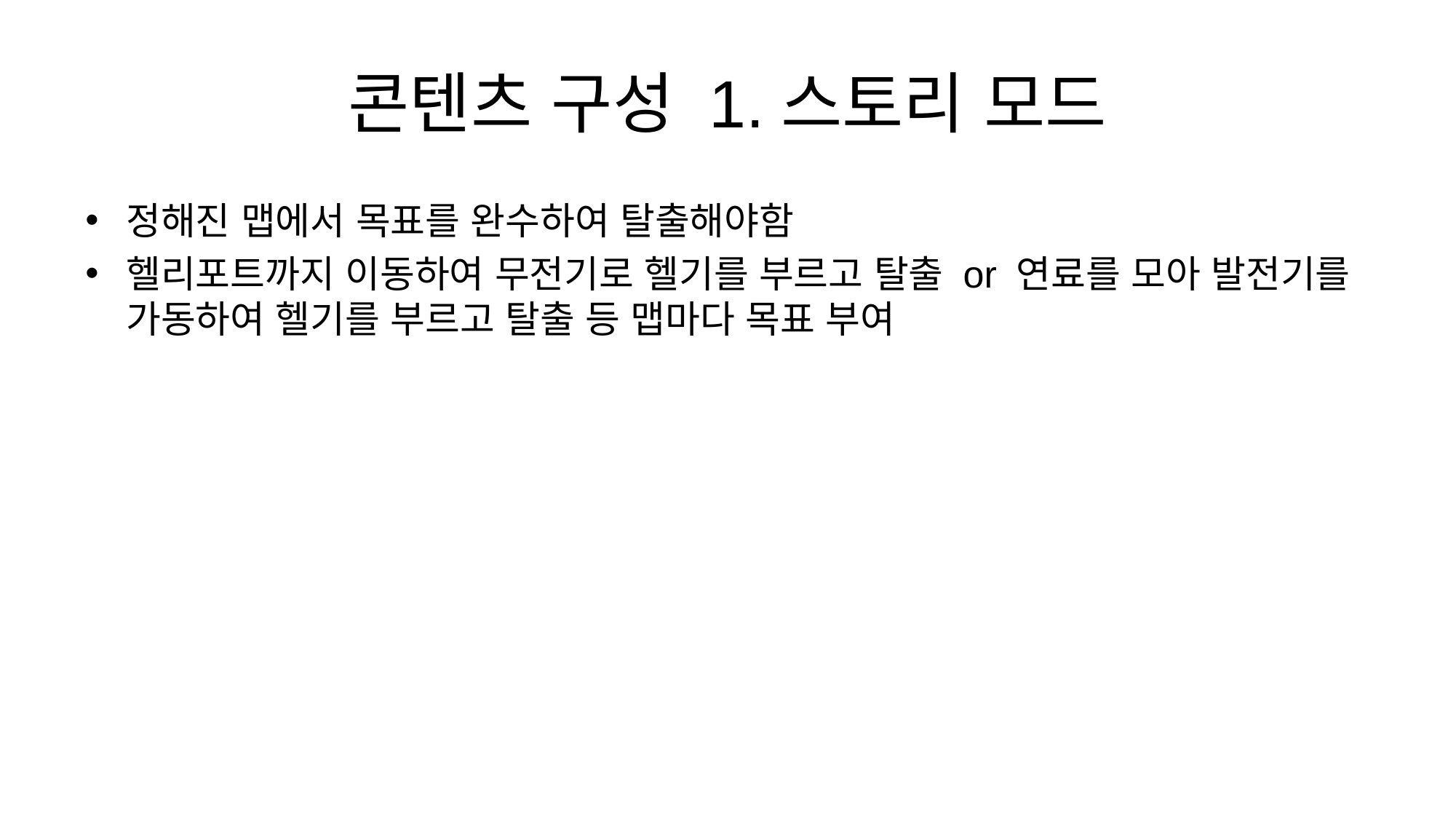

# 콘텐츠 구성 1.스토리 모드
정해진 맵에서 목표를 완수하여 탈출해야함
헬리포트까지 이동하여 무전기로 헬기를 부르고 탈출 or 연료를 모아 발전기를 가동하여 헬기를 부르고 탈출 등 맵마다 목표 부여